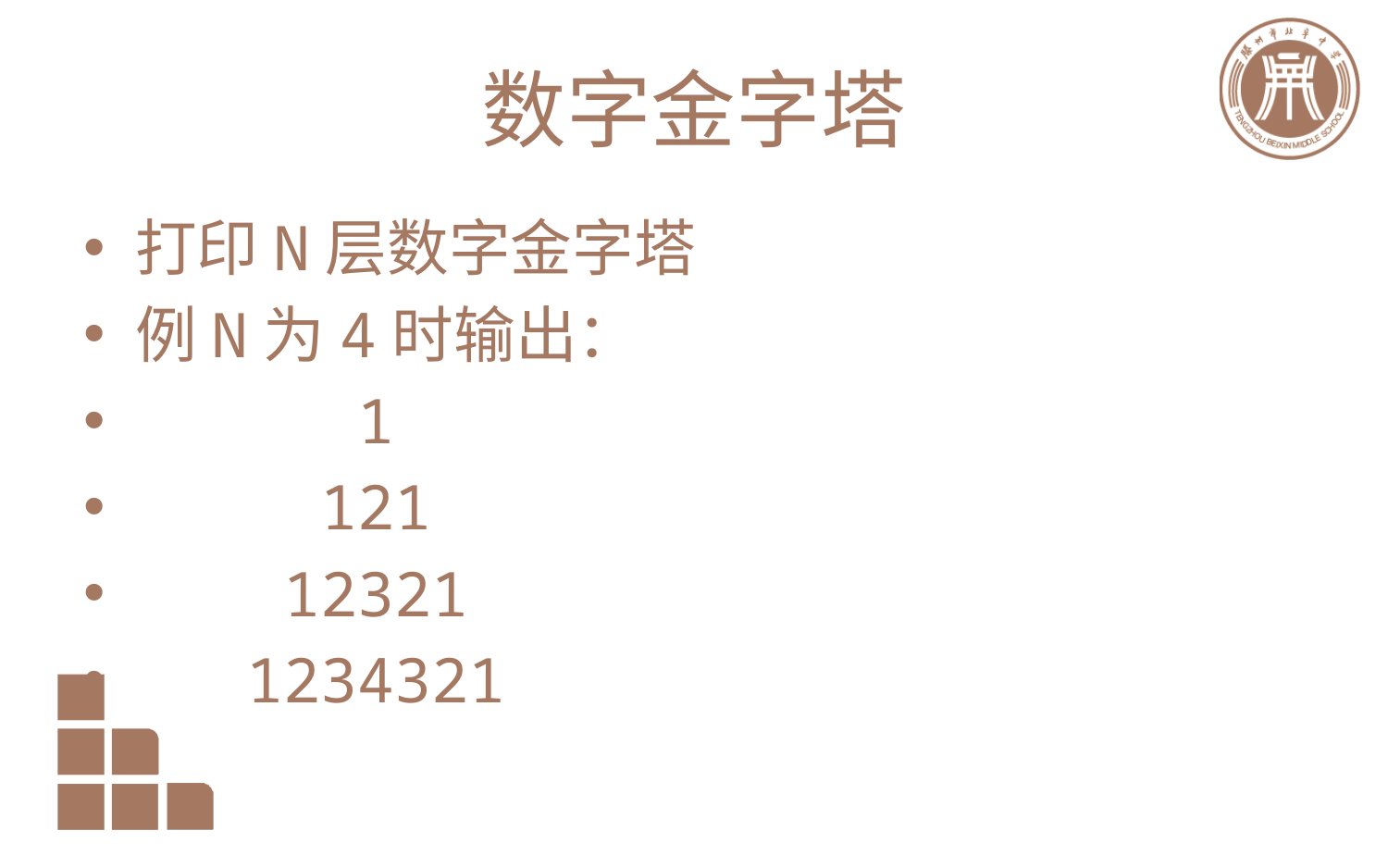

# 数字金字塔
打印N层数字金字塔
例N为4时输出：
      1
     121
    12321
   1234321